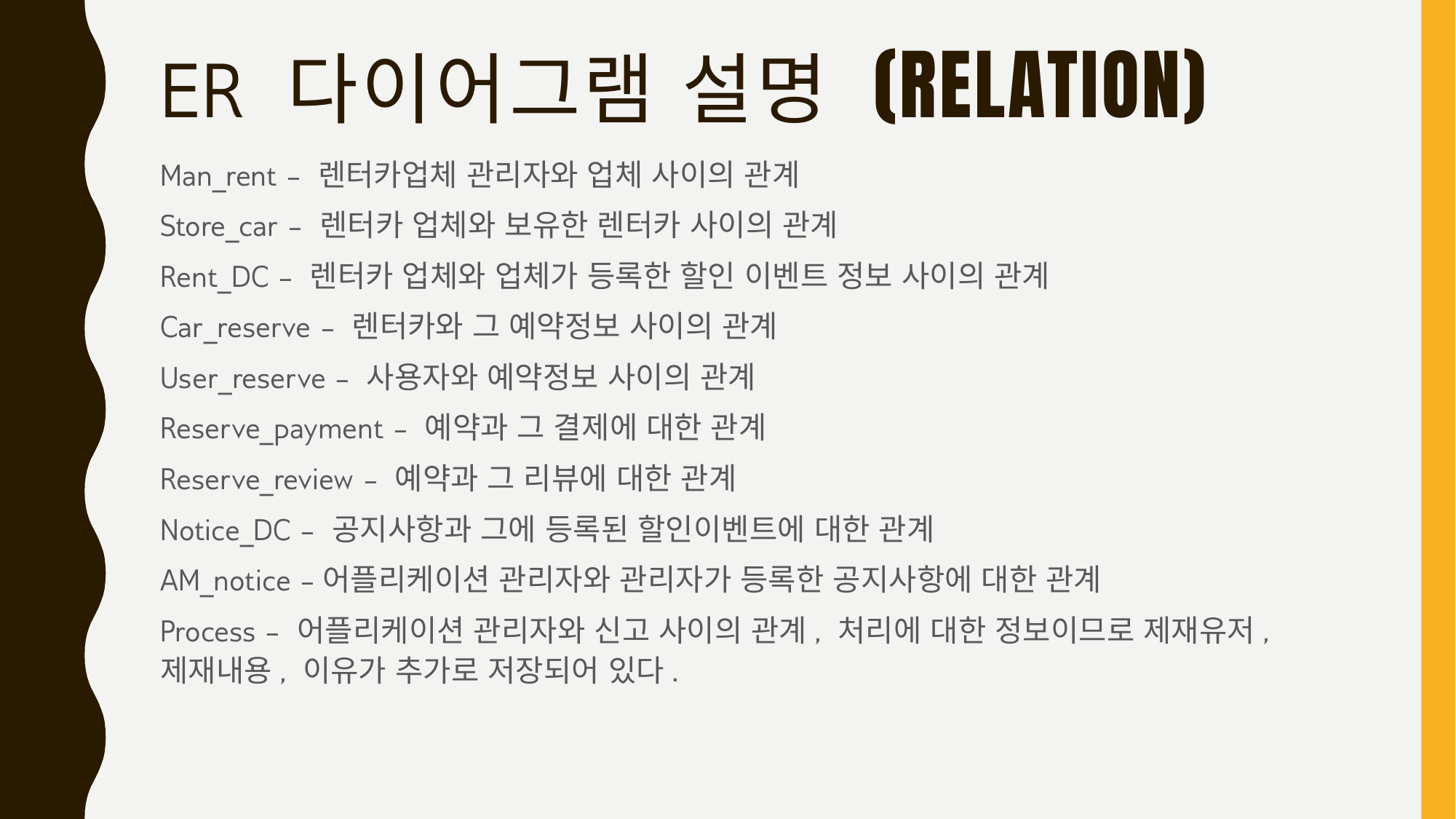

# ER 다이어그램 설명 (RELATION)
Man_rent – 렌터카업체 관리자와 업체 사이의 관계
Store_car – 렌터카 업체와 보유한 렌터카 사이의 관계
Rent_DC – 렌터카 업체와 업체가 등록한 할인 이벤트 정보 사이의 관계
Car_reserve – 렌터카와 그 예약정보 사이의 관계
User_reserve – 사용자와 예약정보 사이의 관계
Reserve_payment – 예약과 그 결제에 대한 관계
Reserve_review – 예약과 그 리뷰에 대한 관계
Notice_DC – 공지사항과 그에 등록된 할인이벤트에 대한 관계
AM_notice –어플리케이션 관리자와 관리자가 등록한 공지사항에 대한 관계
Process – 어플리케이션 관리자와 신고 사이의 관계, 처리에 대한 정보이므로 제재유저, 제재내용, 이유가 추가로 저장되어 있다.